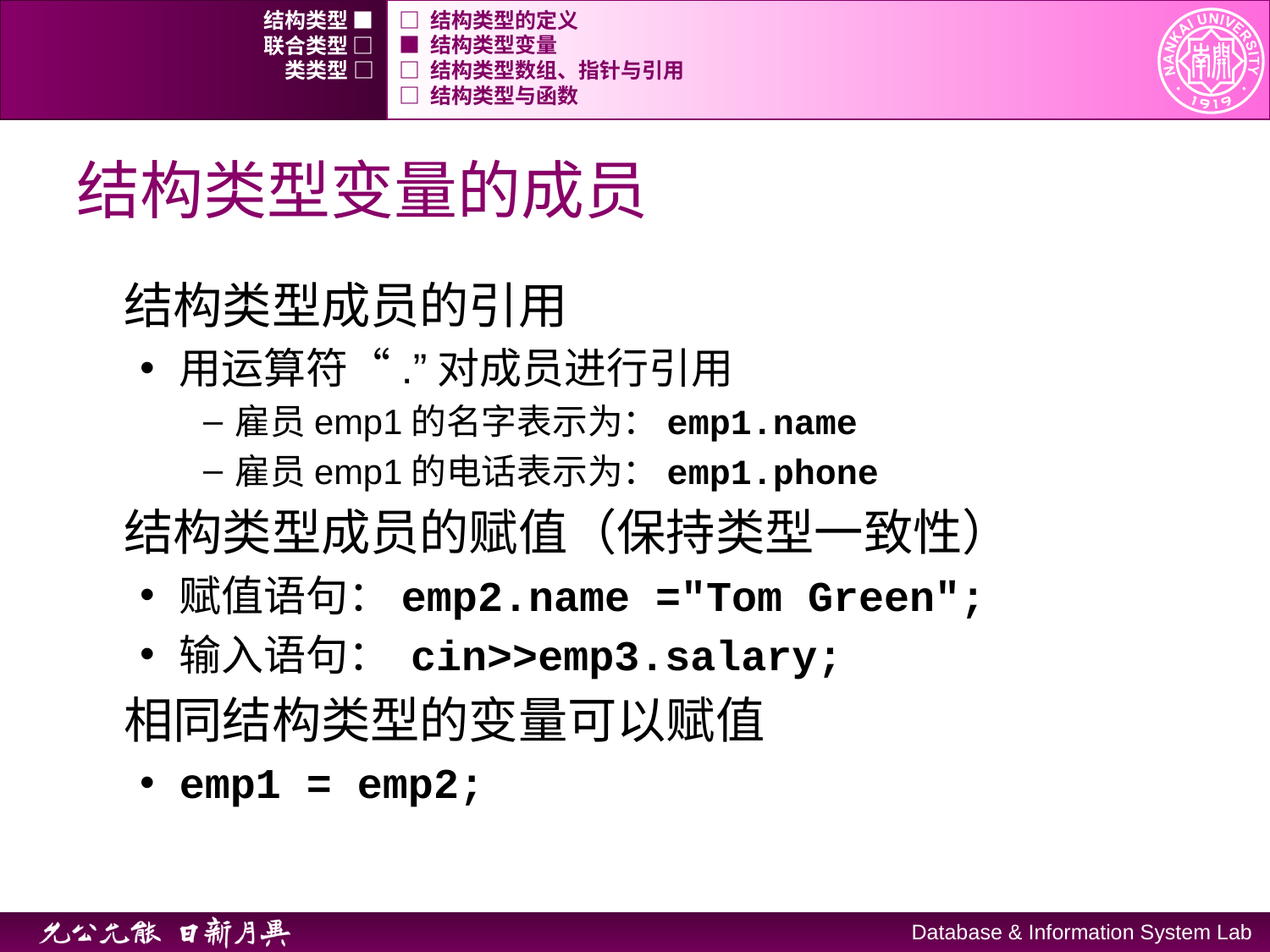

结构类型 ■
□ 结构类型的定义
联合类型 □
■ 结构类型变量
类类型 □
□ 结构类型数组、指针与引用

□ 结构类型与函数
# 结构类型变量的成员
结构类型成员的引用
用运算符“.”对成员进行引用
雇员emp1的名字表示为：emp1.name
雇员emp1的电话表示为：emp1.phone
结构类型成员的赋值（保持类型一致性）
赋值语句：emp2.name ="Tom Green";
输入语句： cin>>emp3.salary;
相同结构类型的变量可以赋值
emp1 = emp2;